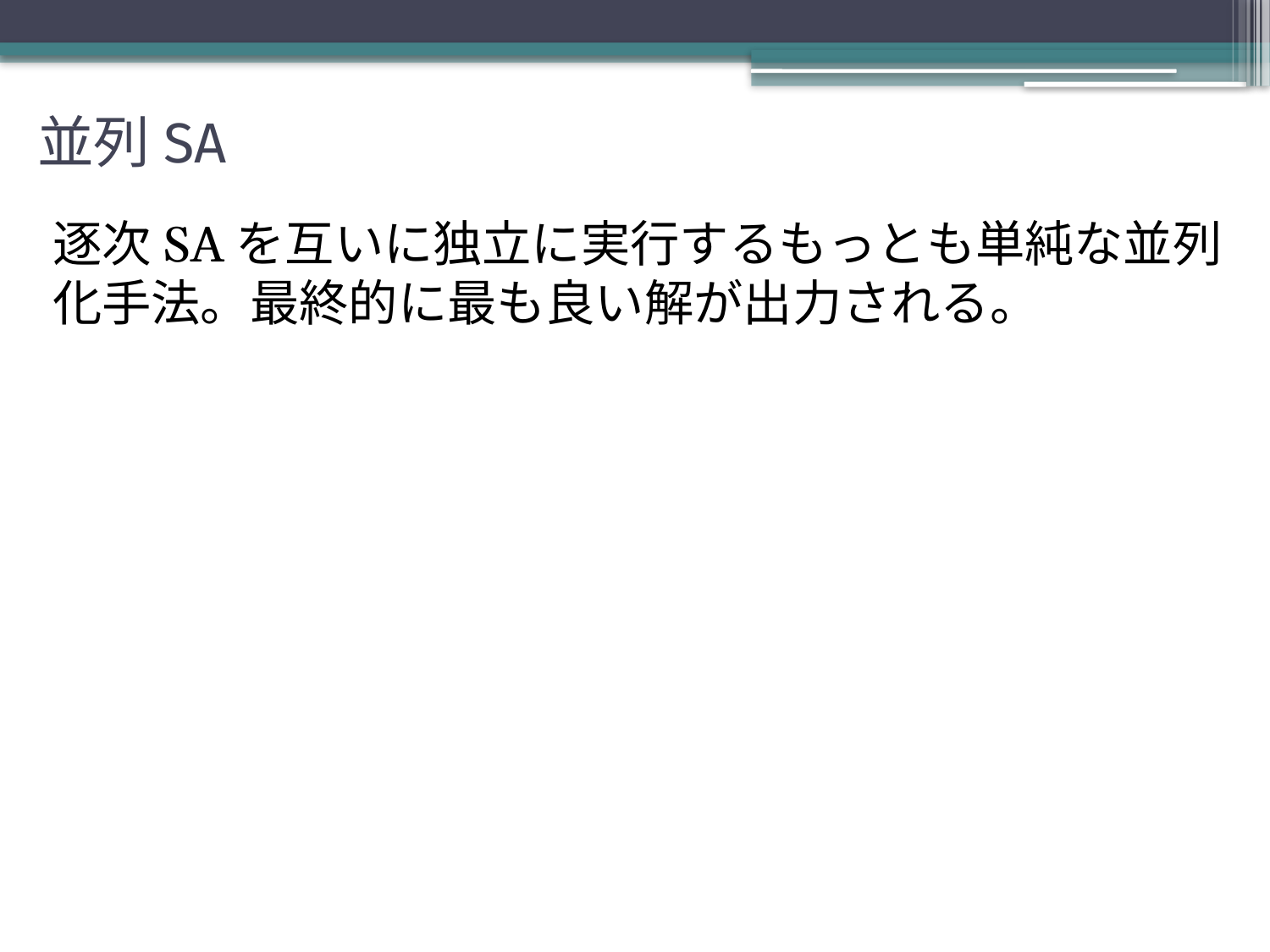

# 並列SA
逐次SAを互いに独立に実行するもっとも単純な並列化手法。最終的に最も良い解が出力される。